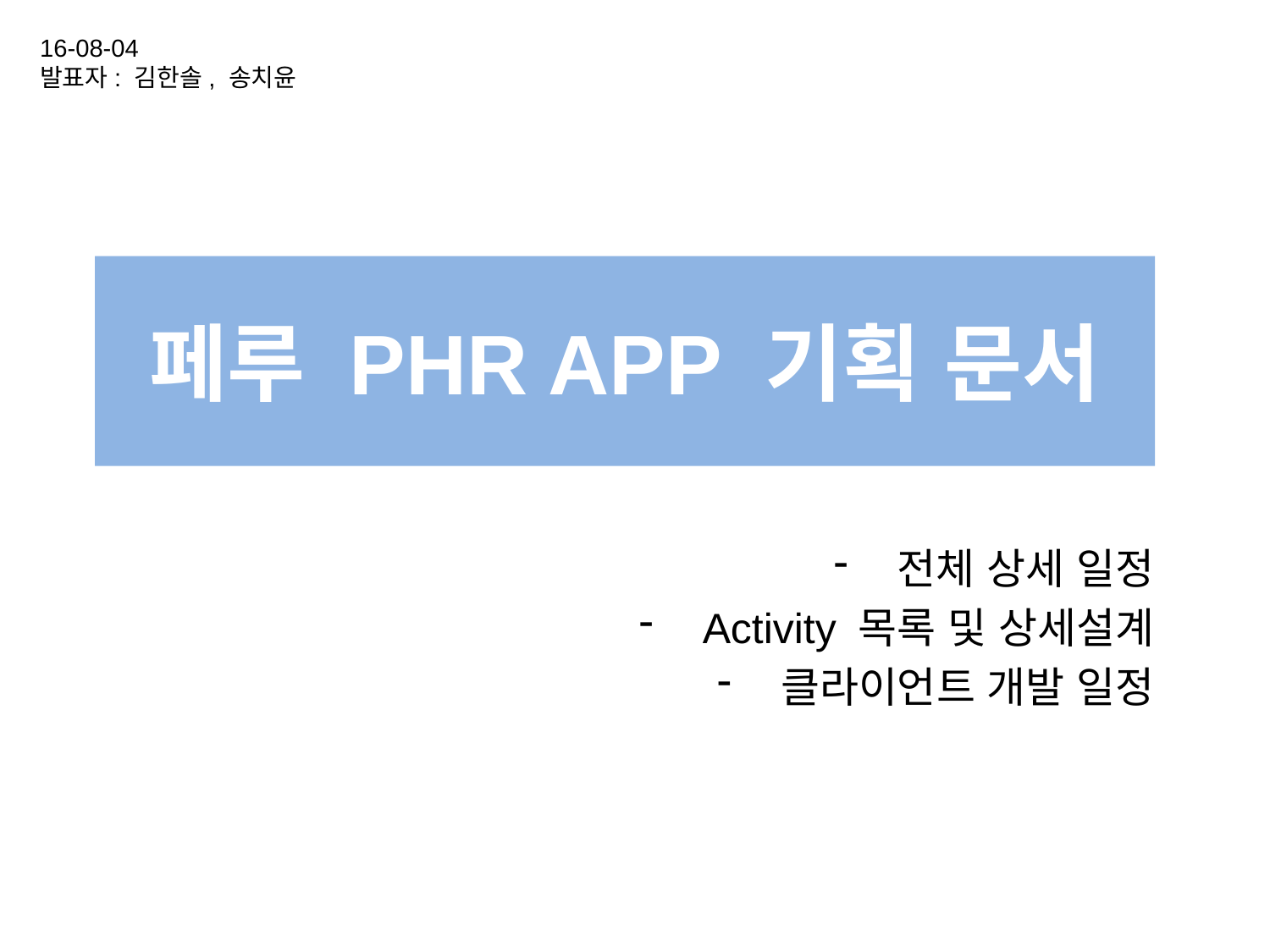

16-08-04
발표자: 김한솔, 송치윤
페루 PHR APP 기획 문서
전체 상세 일정
Activity 목록 및 상세설계
클라이언트 개발 일정